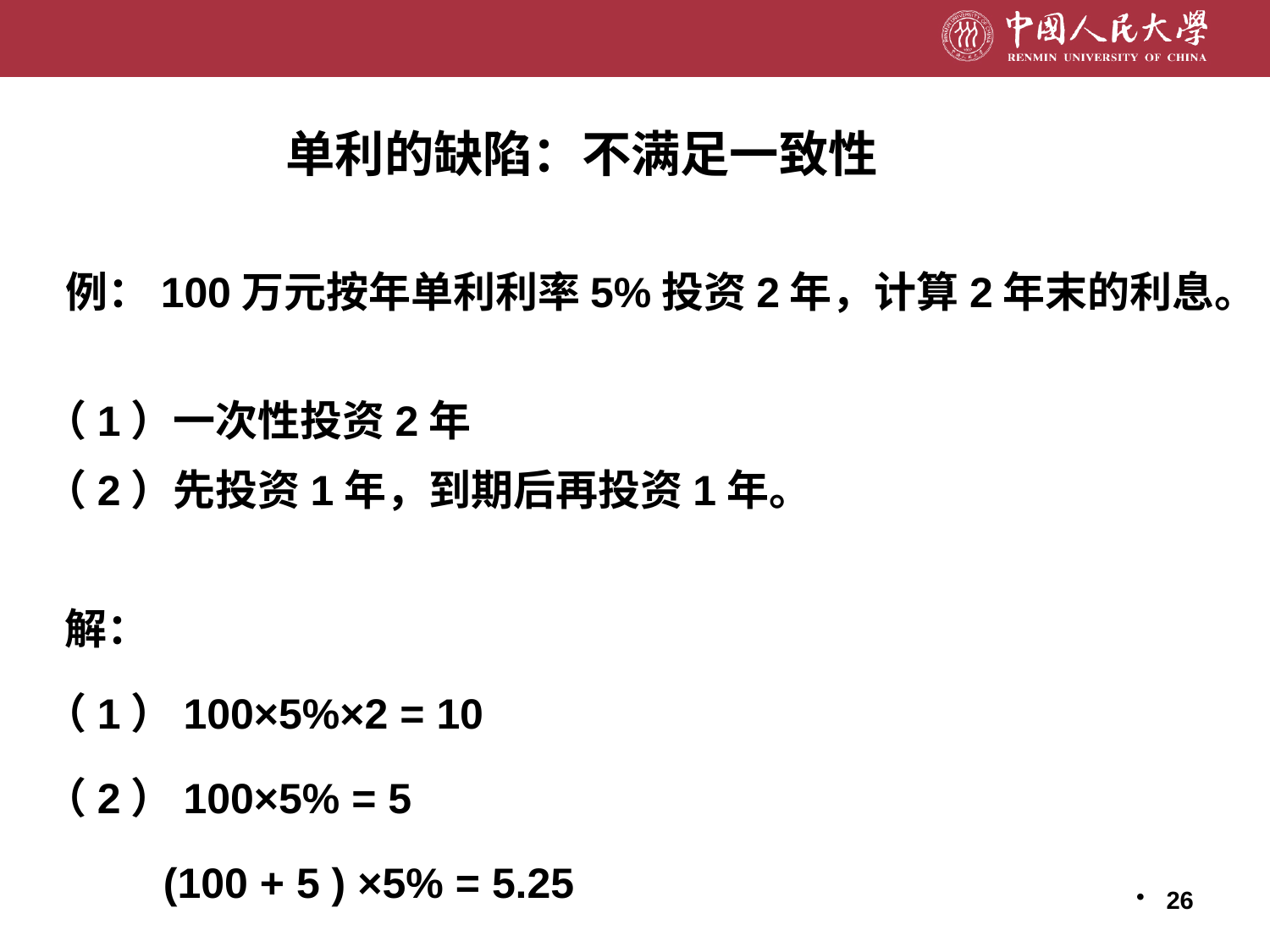

# 单利的缺陷：不满足一致性
  例：100万元按年单利利率5%投资2年，计算2年末的利息。
（1）一次性投资2年
（2）先投资1年，到期后再投资1年。

 解：
（1）100×5%×2 = 10
（2）100×5% = 5
          (100 + 5 ) ×5% = 5.25
          5 + 5.25 = 10.25

26